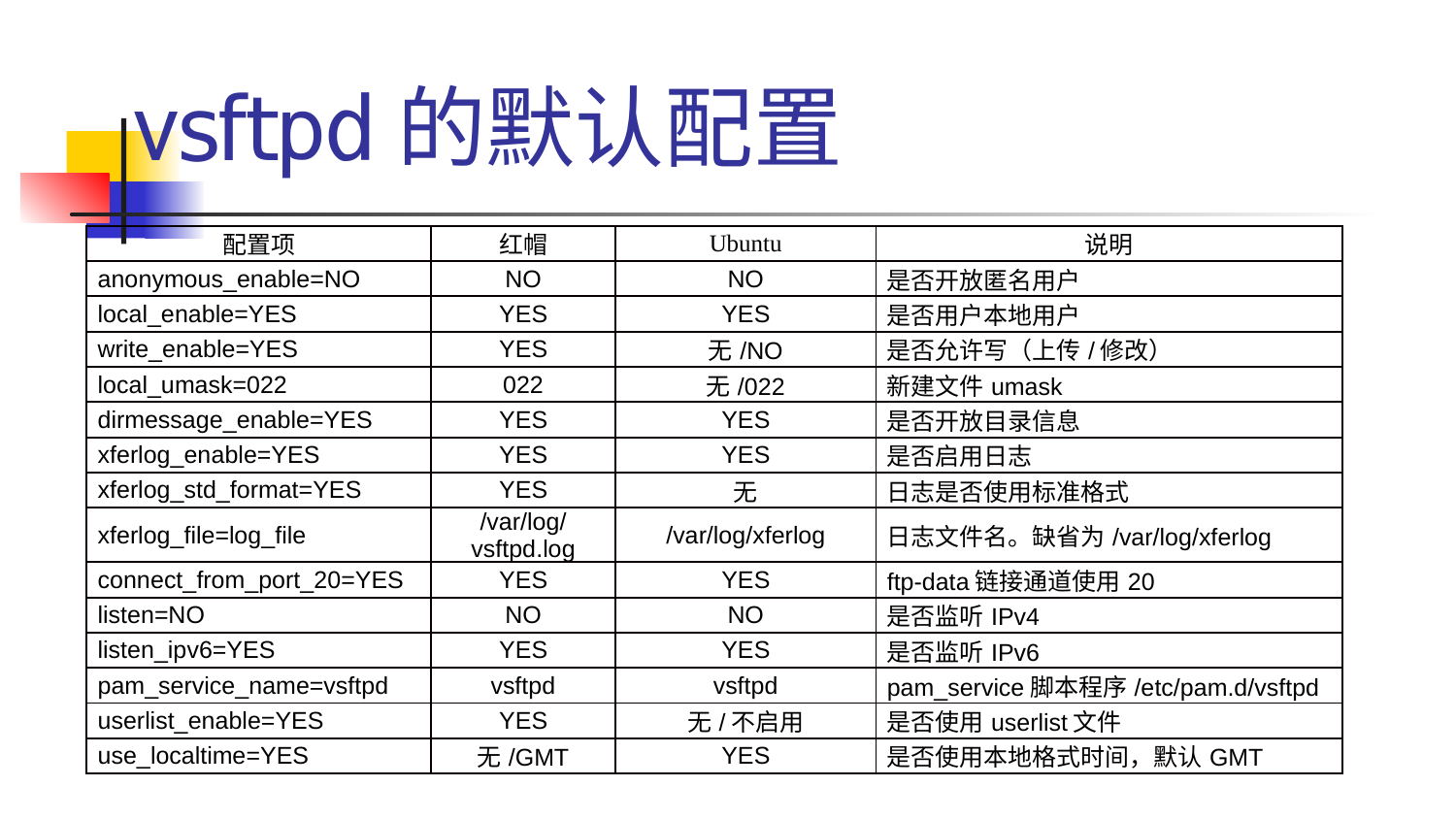

# vsftpd的默认配置

| 配置项 | 红帽 | Ubuntu | 说明 |
| --- | --- | --- | --- |
| anonymous\_enable=NO | NO | NO | 是否开放匿名用户 |
| local\_enable=YES | YES | YES | 是否用户本地用户 |
| write\_enable=YES | YES | 无/NO | 是否允许写（上传/修改） |
| local\_umask=022 | 022 | 无/022 | 新建文件umask |
| dirmessage\_enable=YES | YES | YES | 是否开放目录信息 |
| xferlog\_enable=YES | YES | YES | 是否启用日志 |
| xferlog\_std\_format=YES | YES | 无 | 日志是否使用标准格式 |
| xferlog\_file=log\_file | /var/log/vsftpd.log | /var/log/xferlog | 日志文件名。缺省为/var/log/xferlog |
| connect\_from\_port\_20=YES | YES | YES | ftp-data链接通道使用20 |
| listen=NO | NO | NO | 是否监听IPv4 |
| listen\_ipv6=YES | YES | YES | 是否监听IPv6 |
| pam\_service\_name=vsftpd | vsftpd | vsftpd | pam\_service脚本程序/etc/pam.d/vsftpd |
| userlist\_enable=YES | YES | 无/不启用 | 是否使用userlist文件 |
| use\_localtime=YES | 无/GMT | YES | 是否使用本地格式时间，默认GMT |